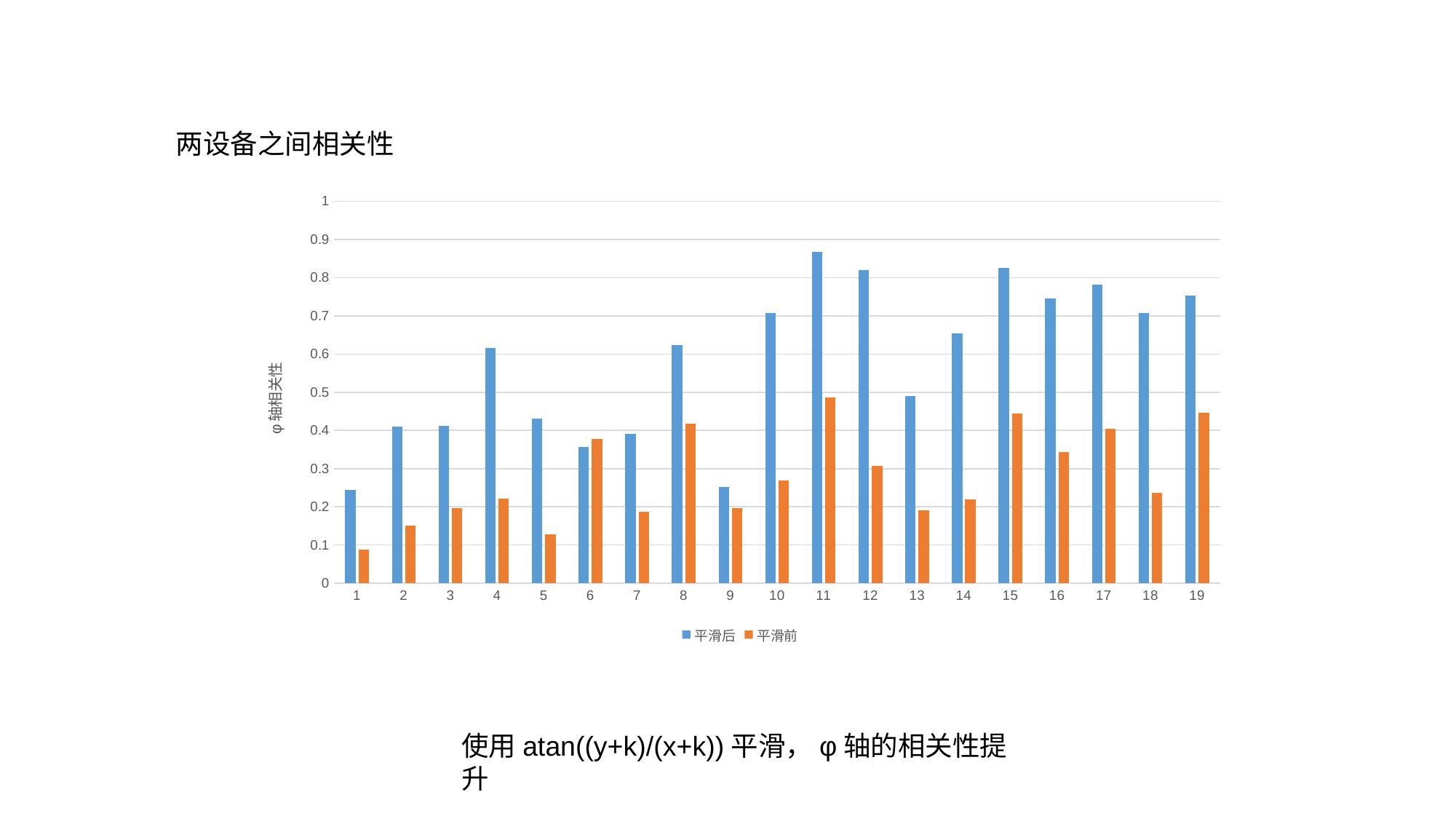

两设备之间相关性

### Chart

| Category |  |  |
|---|---|---|
使用atan((y+k)/(x+k))平滑，φ轴的相关性提升